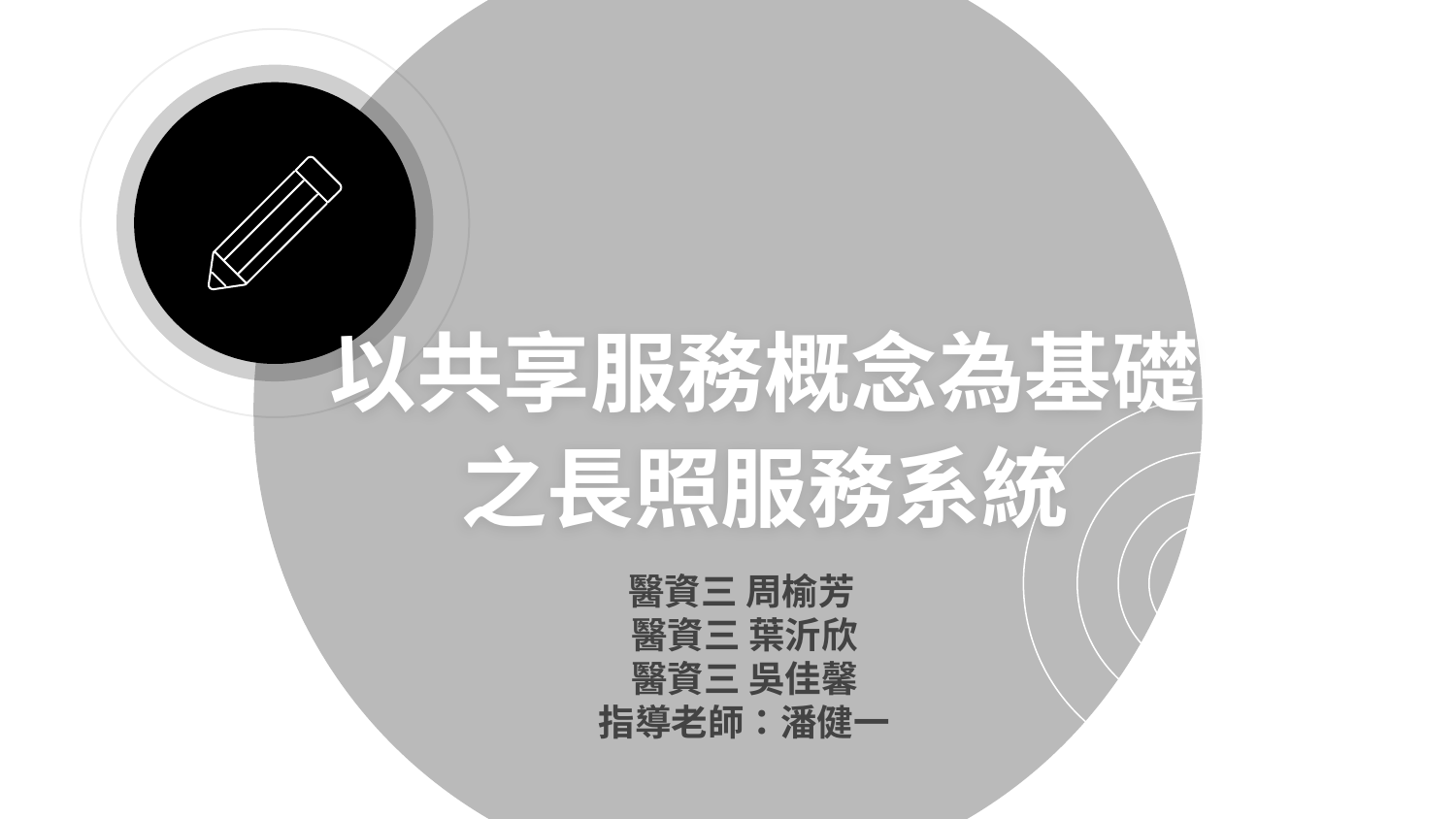

# 以共享服務概念為基礎之長照服務系統
醫資三 周榆芳
醫資三 葉沂欣
醫資三 吳佳馨
指導老師：潘健一